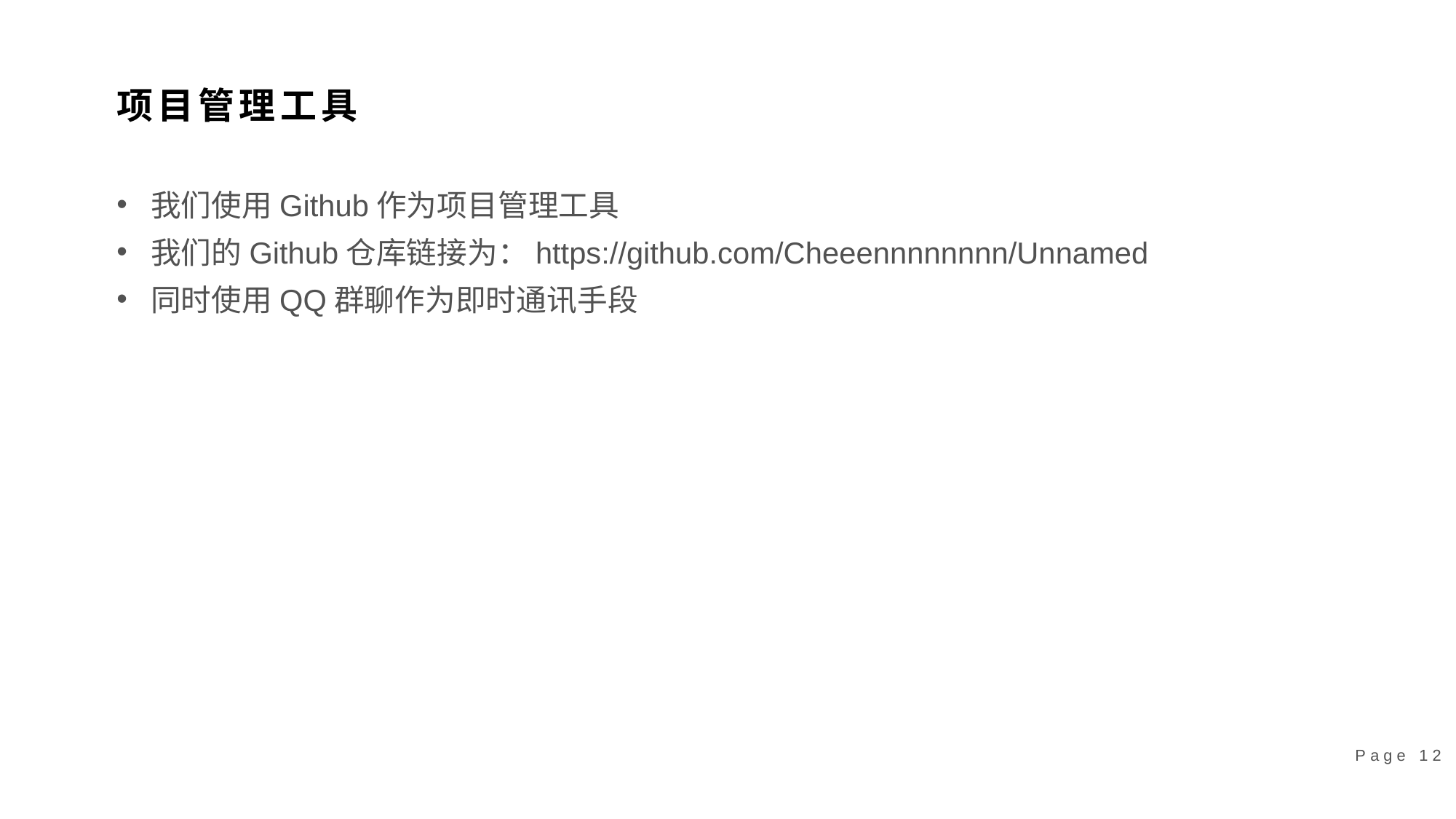

项目管理工具
我们使用Github作为项目管理工具
我们的Github仓库链接为：https://github.com/Cheeennnnnnnn/Unnamed
同时使用QQ群聊作为即时通讯手段
Page 12